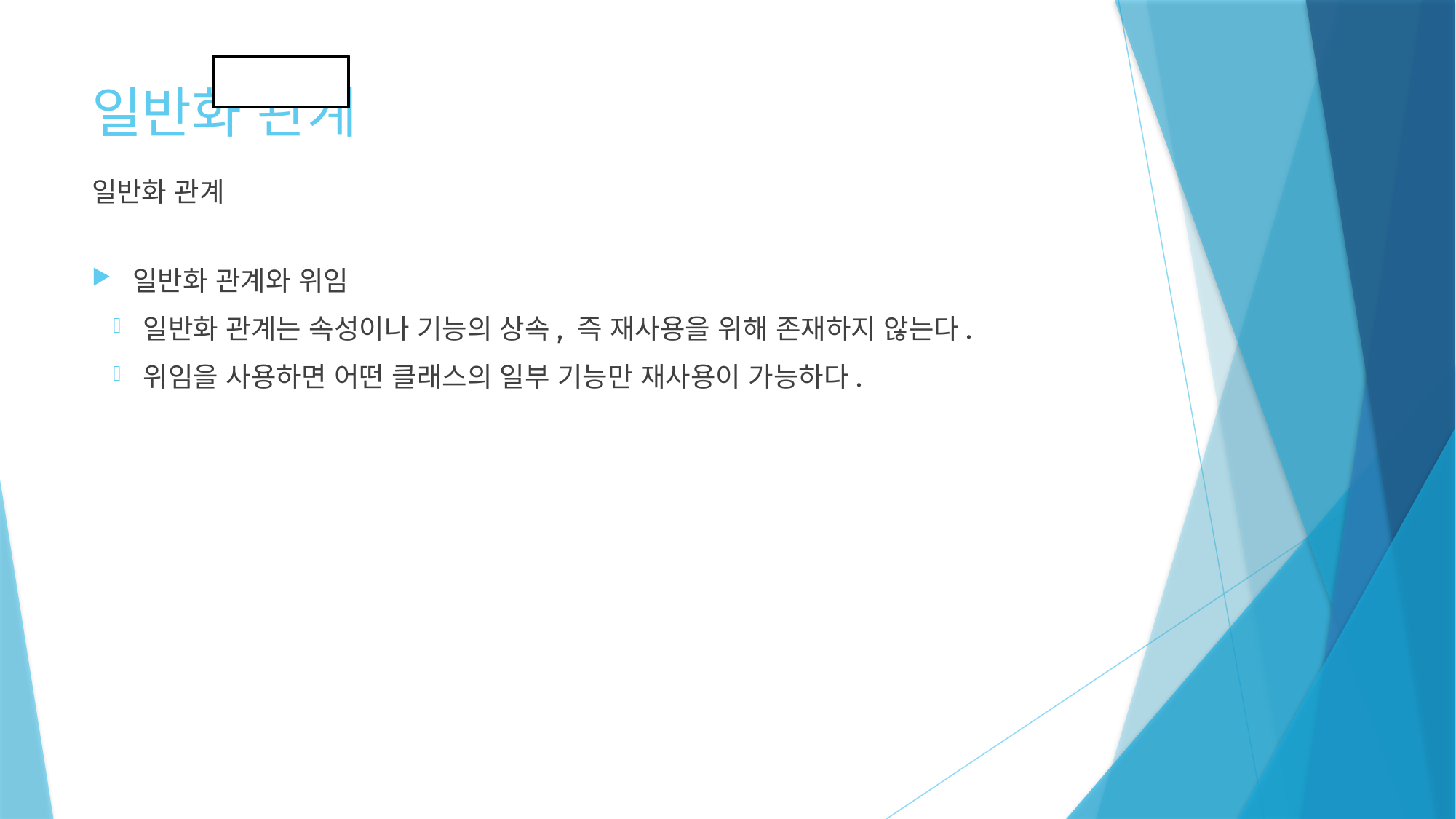

# 일반화 관계
일반화 관계
일반화 관계와 위임
일반화 관계는 속성이나 기능의 상속, 즉 재사용을 위해 존재하지 않는다.
위임을 사용하면 어떤 클래스의 일부 기능만 재사용이 가능하다.